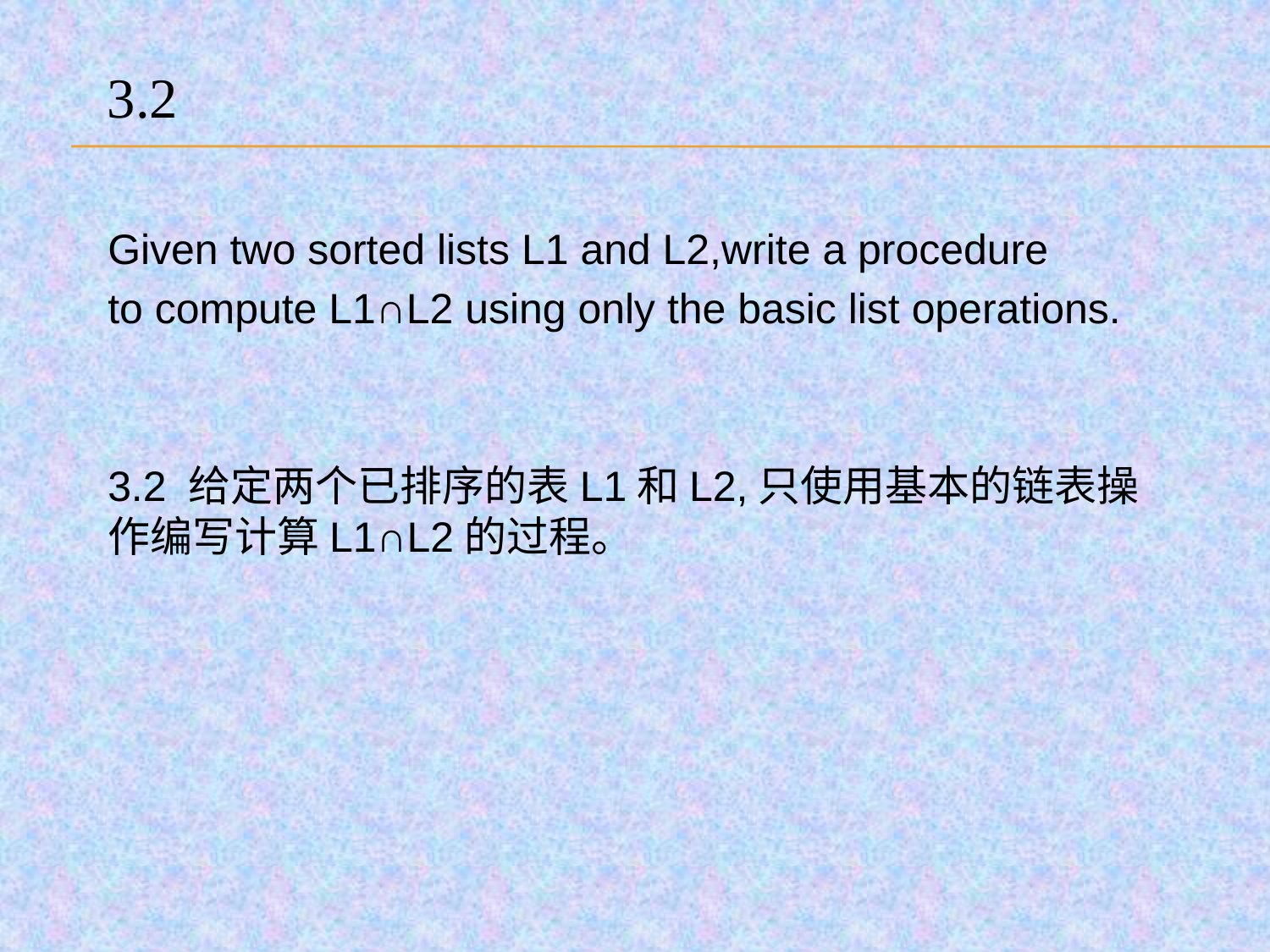

3.2
Given two sorted lists L1 and L2,write a procedure
to compute L1∩L2 using only the basic list operations.

3.2 给定两个已排序的表L1和L2,只使用基本的链表操作编写计算L1∩L2的过程。